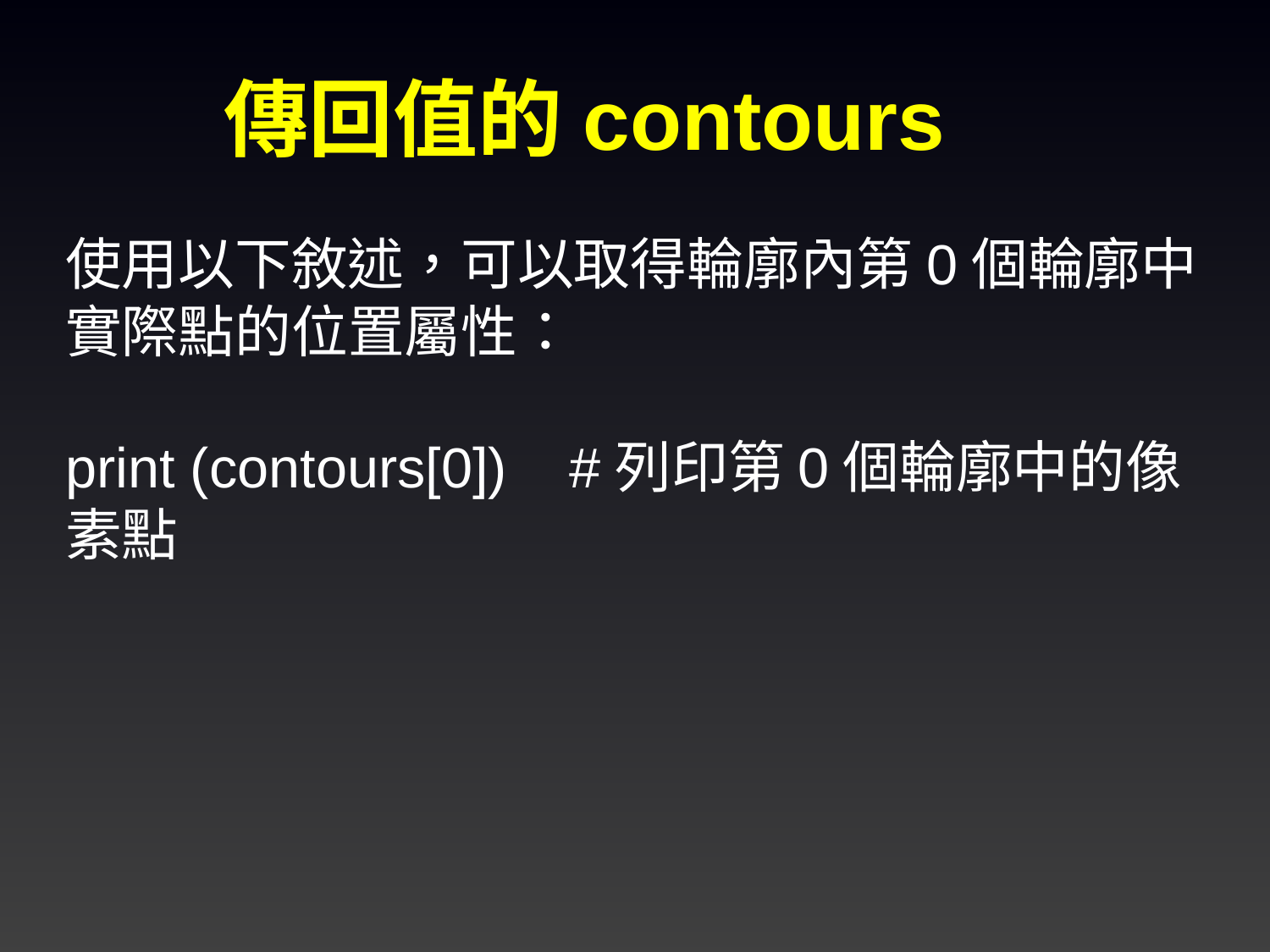

傳回值的contours
使用以下敘述，可以取得輪廓內第0個輪廓中實際點的位置屬性：

print (contours[0])    #列印第0個輪廓中的像素點